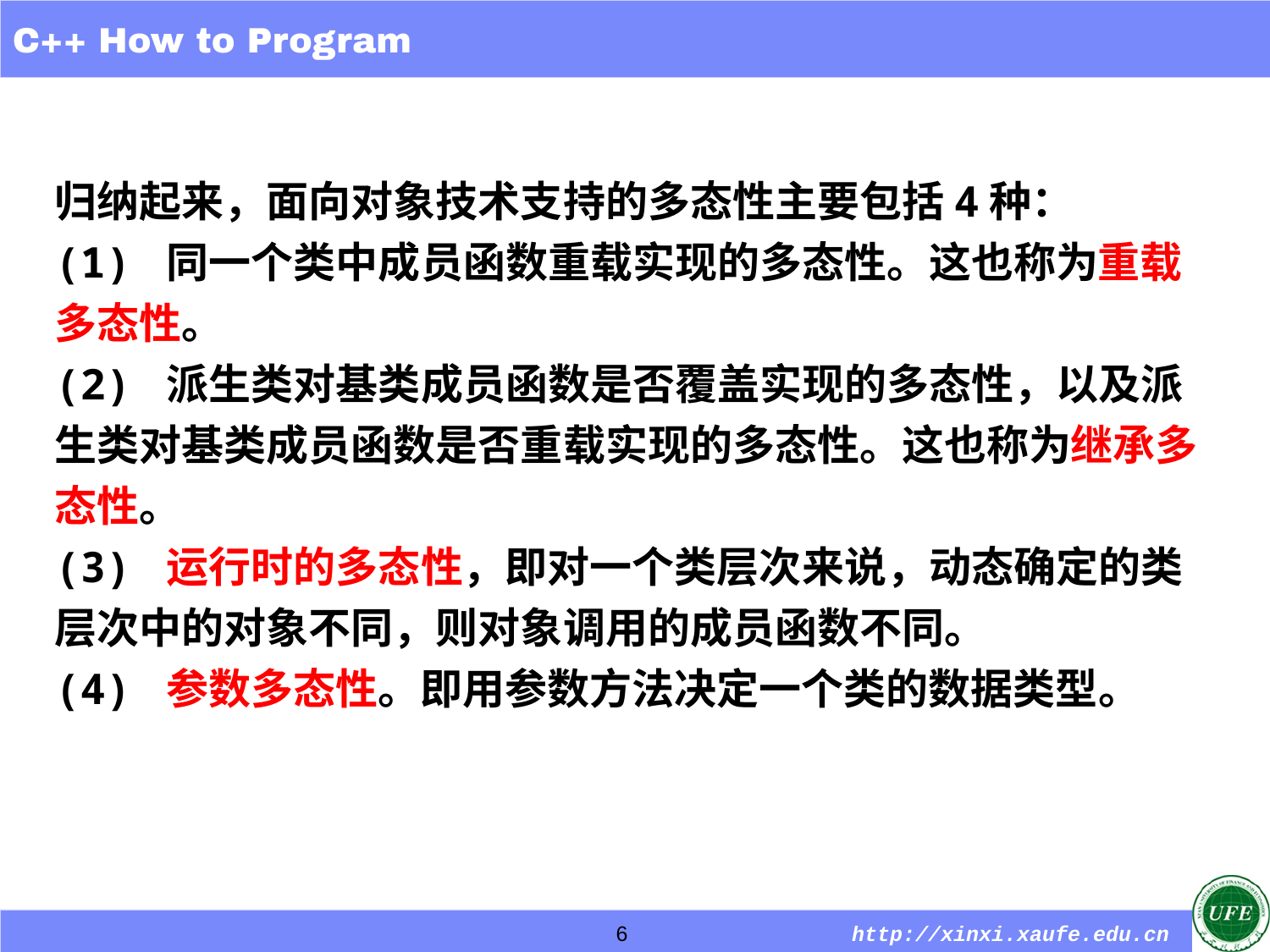

归纳起来，面向对象技术支持的多态性主要包括4种：
(1) 同一个类中成员函数重载实现的多态性。这也称为重载多态性。
(2) 派生类对基类成员函数是否覆盖实现的多态性，以及派生类对基类成员函数是否重载实现的多态性。这也称为继承多态性。
(3) 运行时的多态性，即对一个类层次来说，动态确定的类层次中的对象不同，则对象调用的成员函数不同。
(4) 参数多态性。即用参数方法决定一个类的数据类型。
6